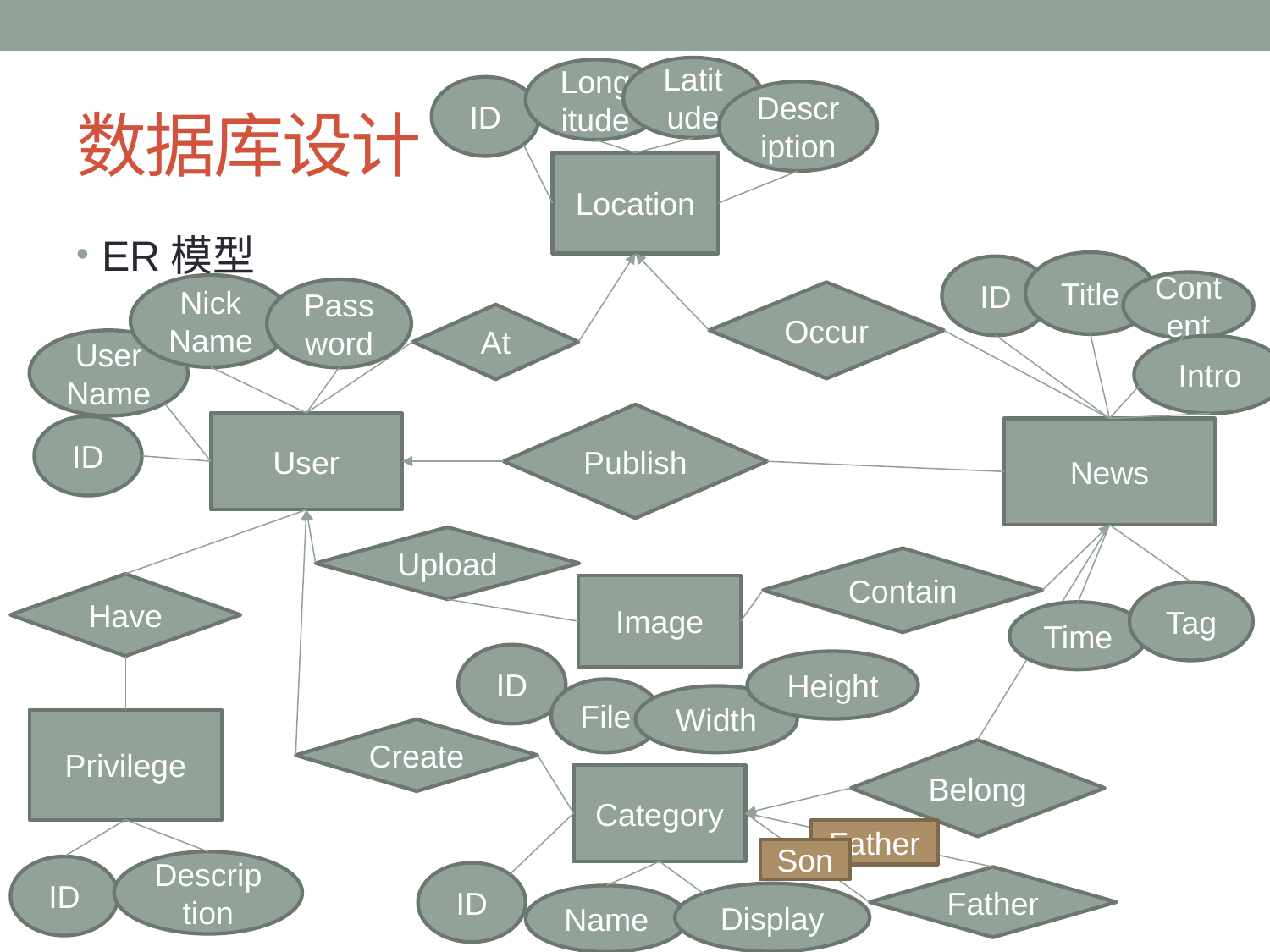

Latitude
Longitude
ID
Description
Location
Occur
At
Publish
User
News
Upload
Contain
Have
Image
Privilege
Create
Belong
Category
Title
ID
Content
Nick
Name
Password
User
Name
Intro
ID
Tag
Time
ID
Height
File
Width
Father
Son
Description
ID
ID
Father
Display
Name
# 数据库设计
ER模型